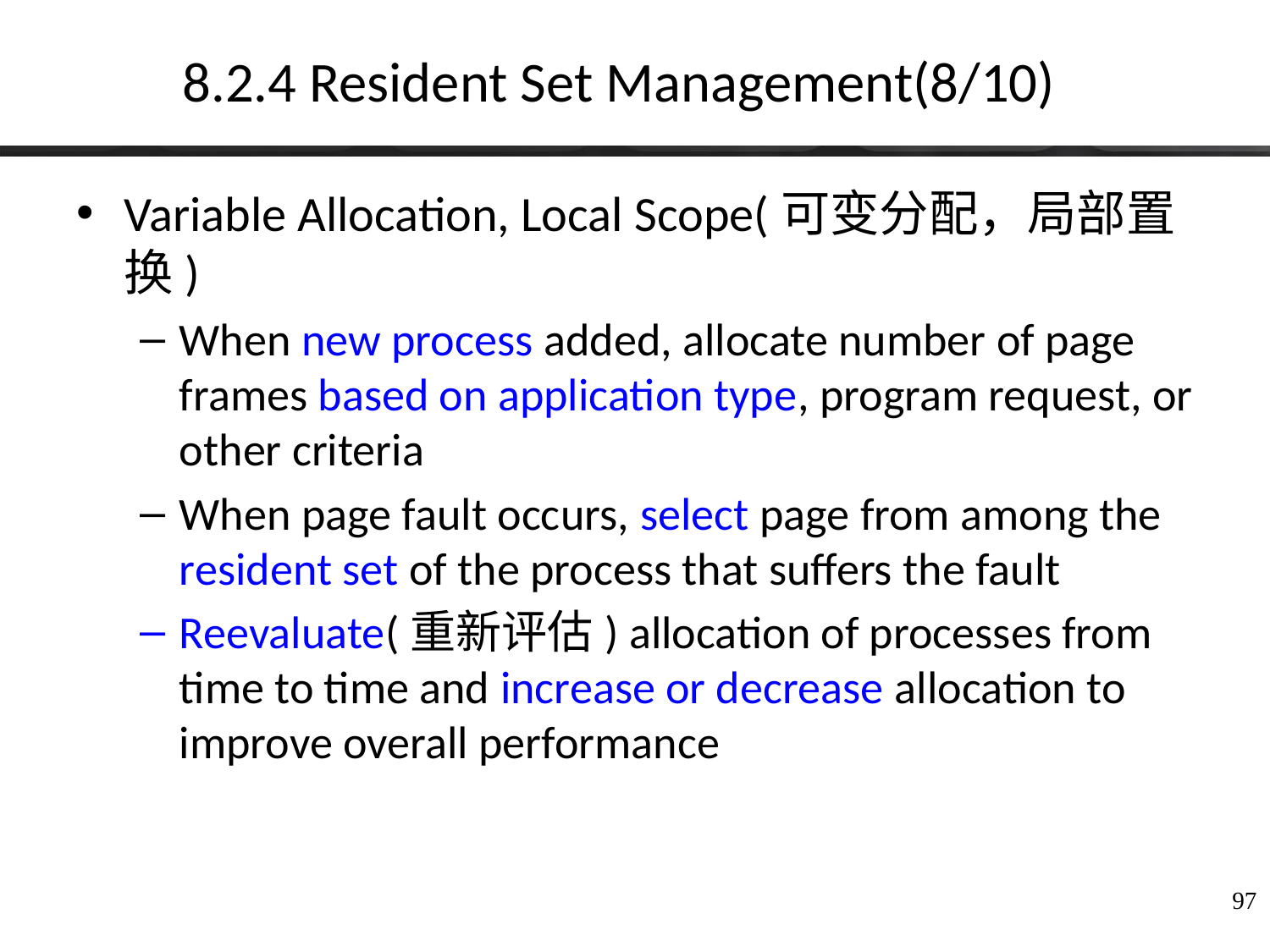

# 8.2.4 Resident Set Management(8/10)
Variable Allocation, Local Scope(可变分配，局部置换)
When new process added, allocate number of page frames based on application type, program request, or other criteria
When page fault occurs, select page from among the resident set of the process that suffers the fault
Reevaluate(重新评估) allocation of processes from time to time and increase or decrease allocation to improve overall performance
97